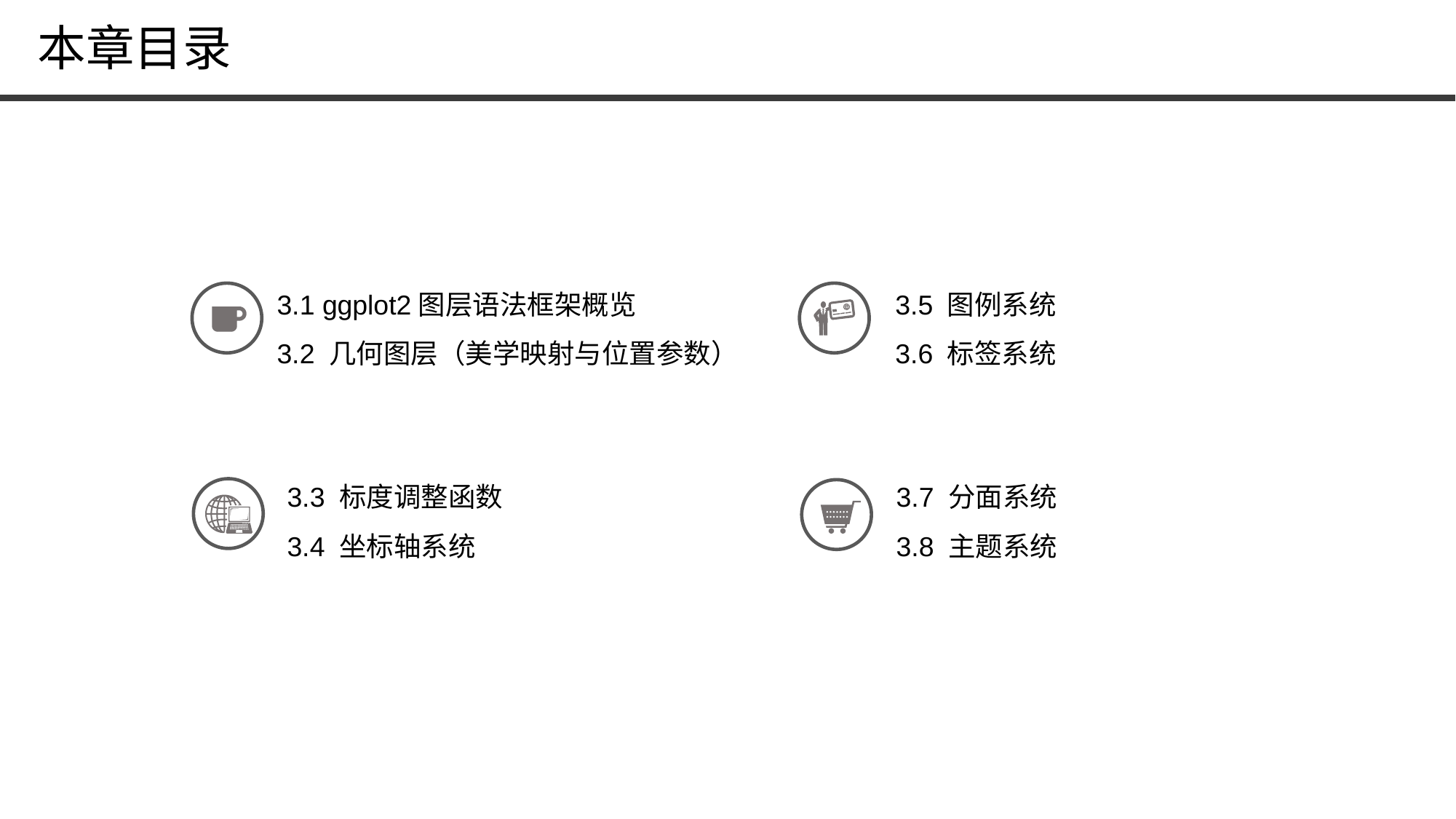

本章目录
3.1 ggplot2图层语法框架概览
3.2 几何图层（美学映射与位置参数）
3.5 图例系统
3.6 标签系统

3.3 标度调整函数
3.4 坐标轴系统
3.7 分面系统
3.8 主题系统